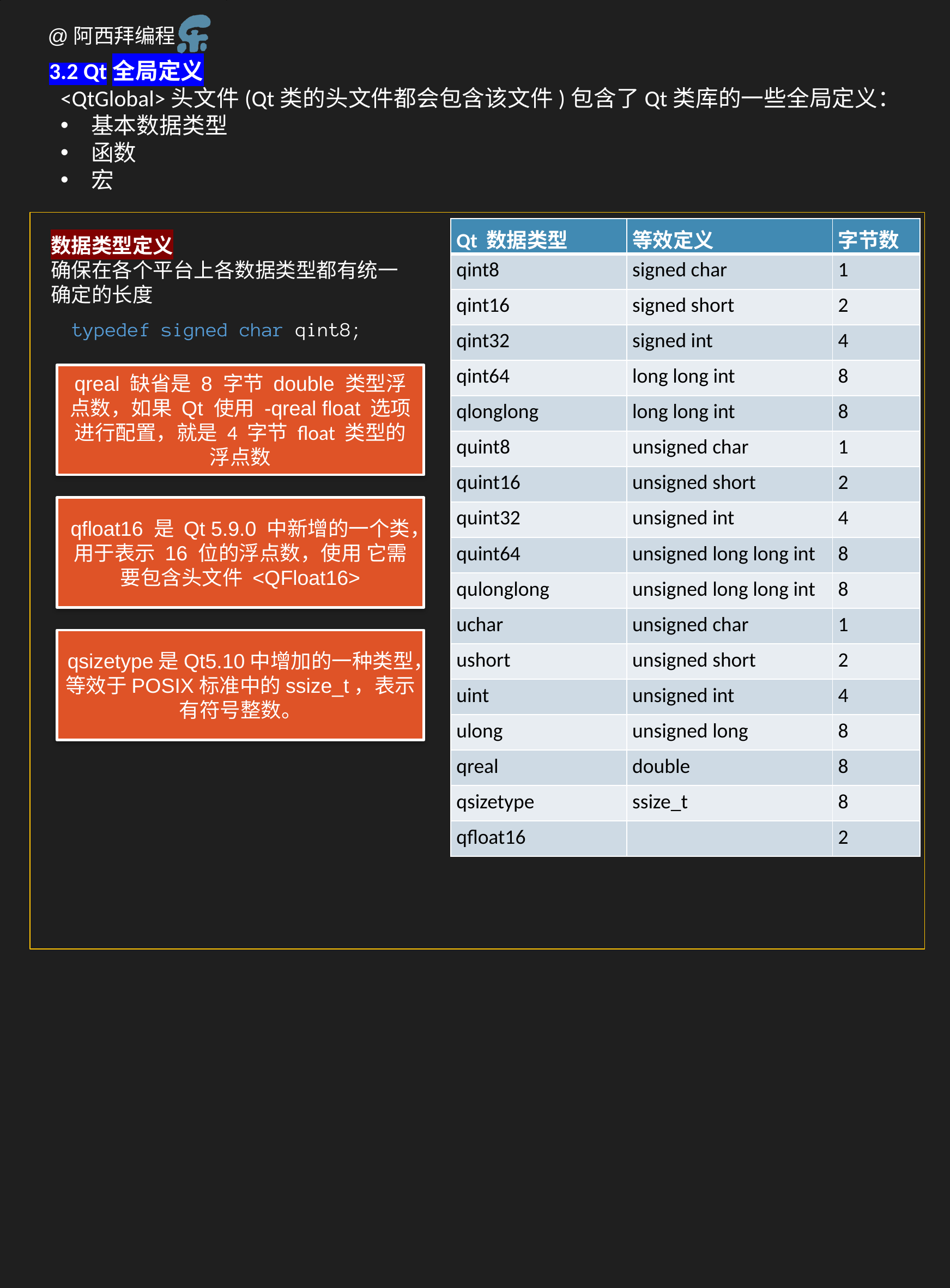

3.2 Qt全局定义
<QtGlobal>头文件(Qt类的头文件都会包含该文件)包含了Qt类库的一些全局定义：
基本数据类型
函数
宏

| Qt 数据类型 | 等效定义 | 字节数 |
| --- | --- | --- |
| qint8 | signed char | 1 |
| qint16 | signed short | 2 |
| qint32 | signed int | 4 |
| qint64 | long long int | 8 |
| qlonglong | long long int | 8 |
| quint8 | unsigned char | 1 |
| quint16 | unsigned short | 2 |
| quint32 | unsigned int | 4 |
| quint64 | unsigned long long int | 8 |
| qulonglong | unsigned long long int | 8 |
| uchar | unsigned char | 1 |
| ushort | unsigned short | 2 |
| uint | unsigned int | 4 |
| ulong | unsigned long | 8 |
| qreal | double | 8 |
| qsizetype | ssize\_t | 8 |
| qfloat16 |  | 2 |
数据类型定义
确保在各个平台上各数据类型都有统一确定的长度
typedef signed char qint8;
qreal 缺省是 8 字节 double 类型浮点数，如果 Qt 使用 -qreal float 选项进行配置，就是 4 字节 float 类型的浮点数
qfloat16 是 Qt 5.9.0 中新增的一个类，用于表示 16 位的浮点数，使用 它需要包含头文件 <QFloat16>
qsizetype是Qt5.10中增加的一种类型，等效于POSIX标准中的ssize_t，表示有符号整数。